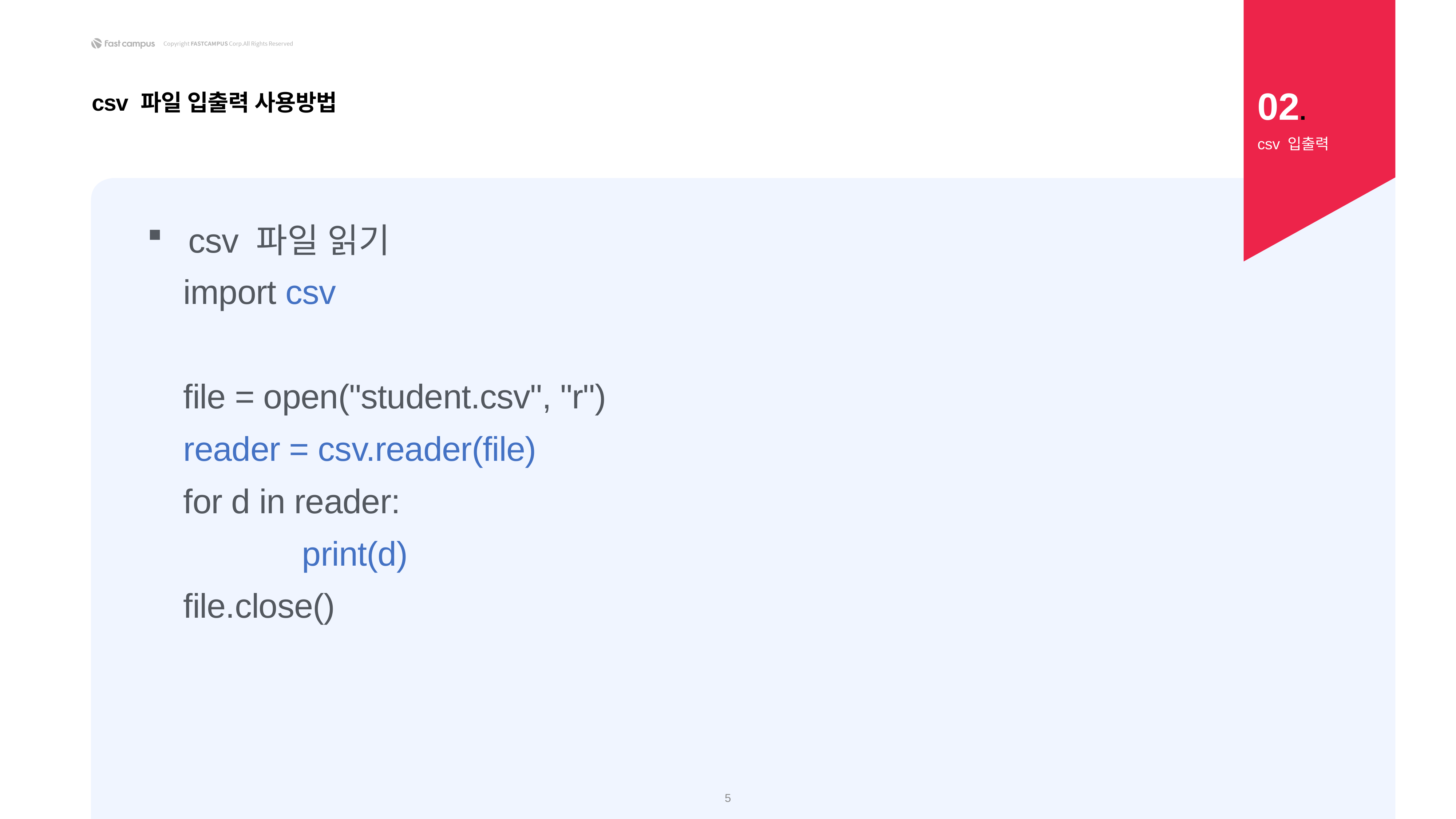

02.
csv 파일 입출력 사용방법
csv 입출력
csv 파일 읽기

import csv

file = open("student.csv", "r")
reader = csv.reader(file)
for d in reader:
		 print(d)
file.close()

5